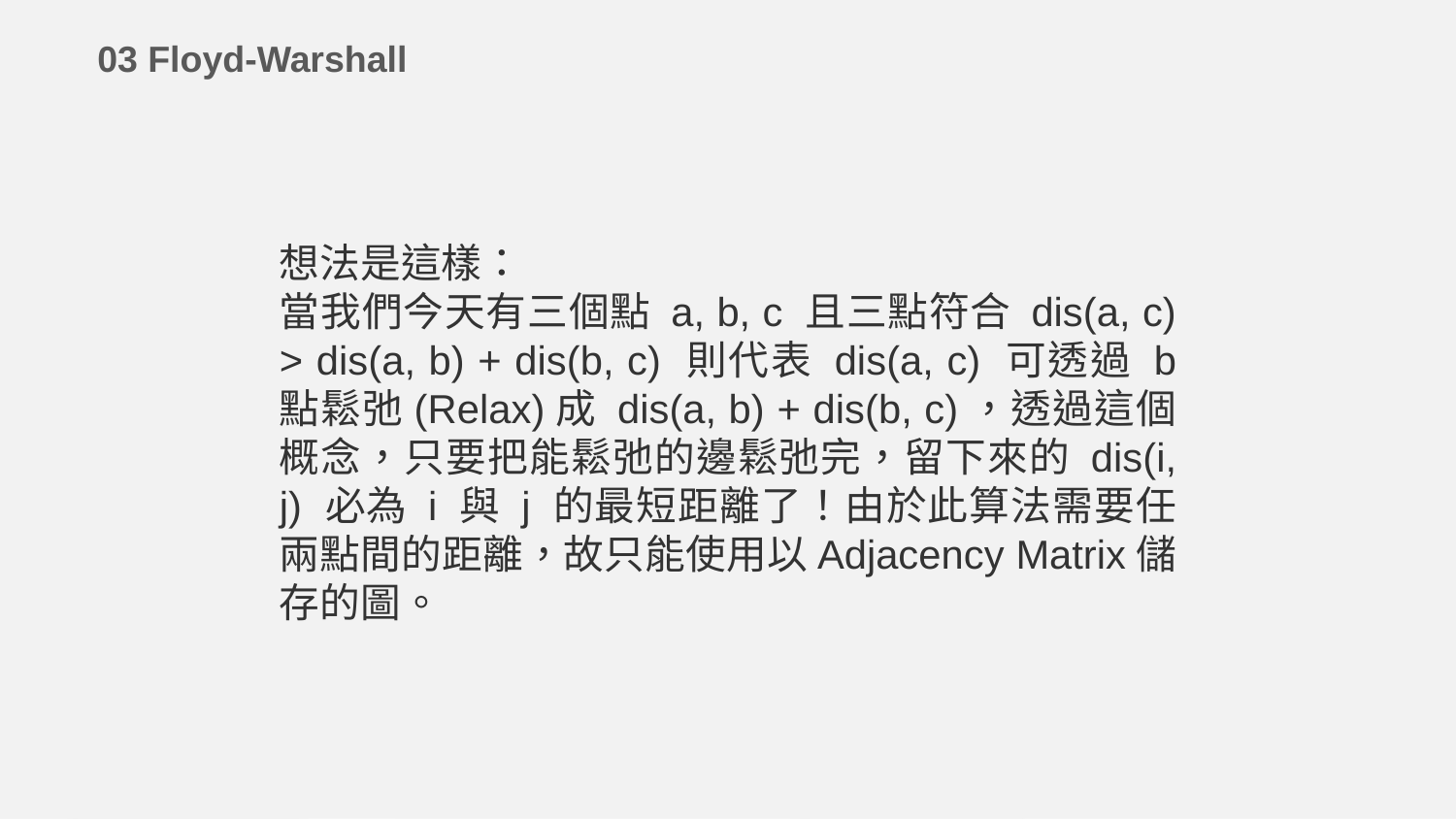

03 Floyd-Warshall
想法是這樣：
當我們今天有三個點 a, b, c 且三點符合 dis(a, c) > dis(a, b) + dis(b, c) 則代表 dis(a, c) 可透過 b 點鬆弛(Relax)成 dis(a, b) + dis(b, c)，透過這個概念，只要把能鬆弛的邊鬆弛完，留下來的 dis(i, j) 必為 i 與 j 的最短距離了！由於此算法需要任兩點間的距離，故只能使用以Adjacency Matrix儲存的圖。